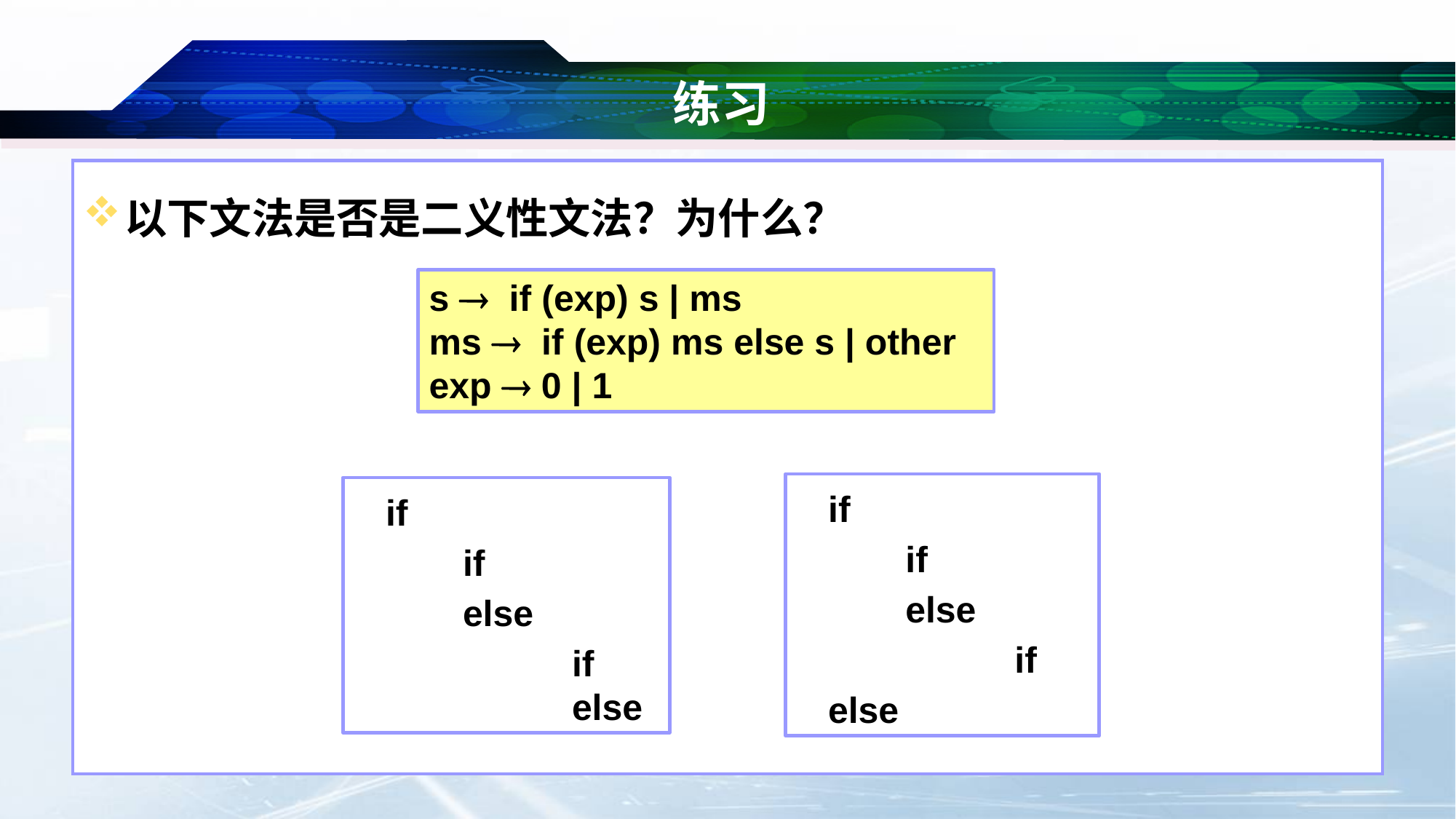

# 练习
以下文法是否是二义性文法？为什么？

s →  if (exp) s | ms
ms →  if (exp) ms else s | other
exp → 0 | 1
if
	if
	else
		if
else
if
	if
	else
		if
		else